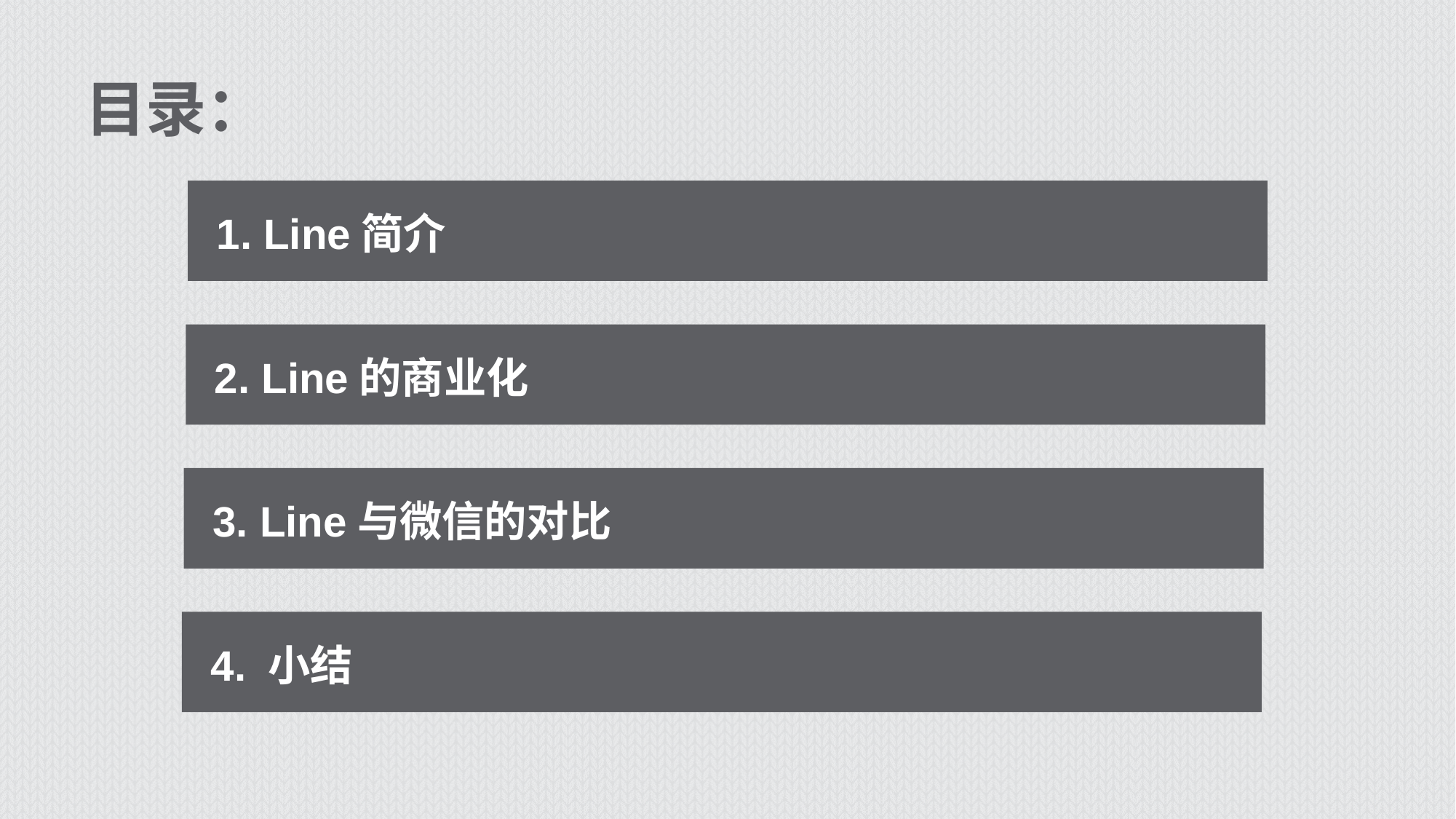

目录：

1. Line简介

2. Line的商业化

3. Line与微信的对比

4. 小结